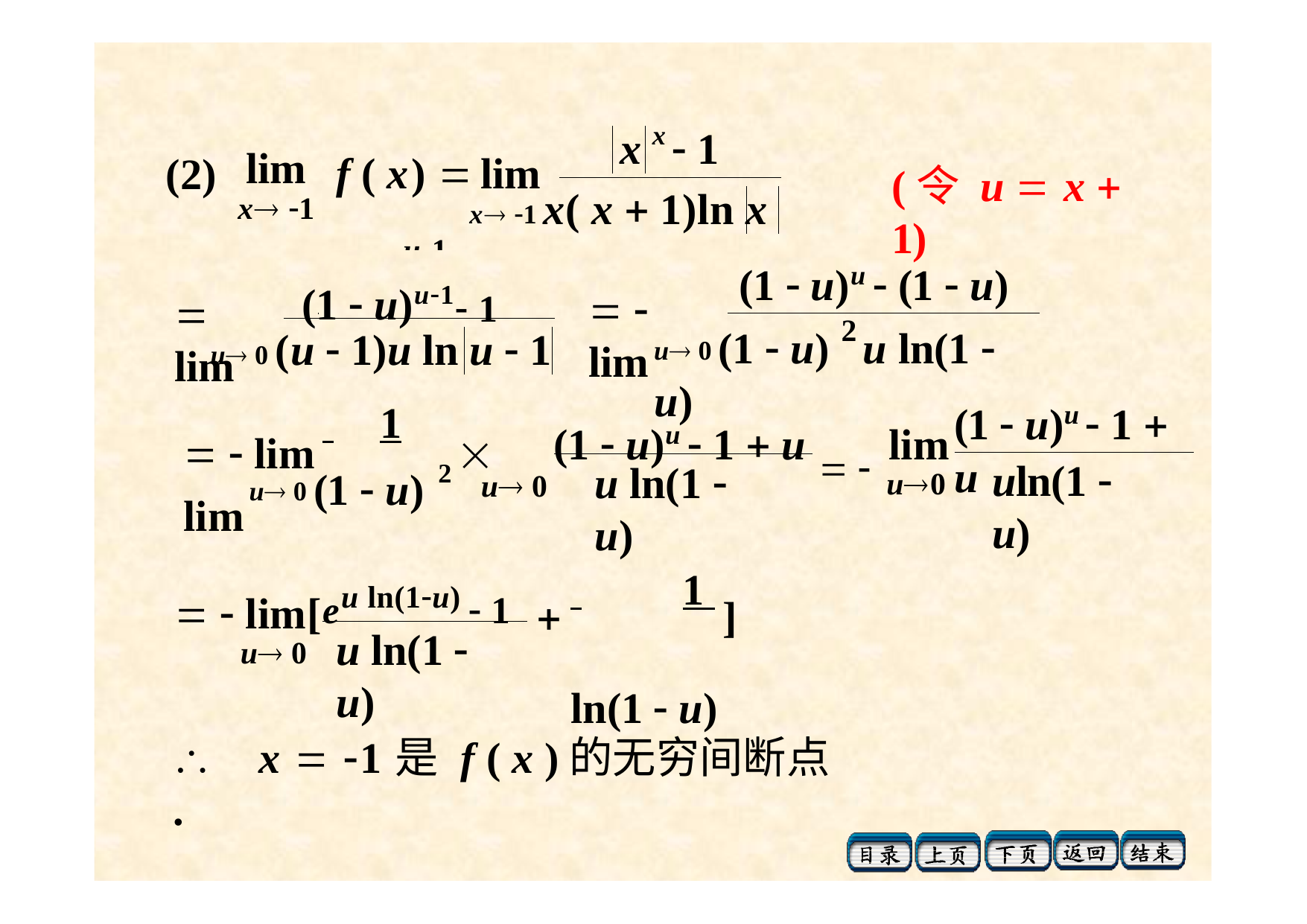

x x − 1

lim
x→ −1
f ( x) =	lim
(2)
(令 u = x + 1)
x→ −1 x( x + 1)ln x

u − 1 u−1

(1 − u)u − (1 − u)
(1 − u)u−1− 1

= − lim
= lim
2

u→ 0 (1 − u)	u ln(1 − u)
u→ 0 (u − 1)u ln u − 1

(1 − u)u − 1 + u
 	1
(1 − u)u − 1 + u = −
lim
u→0
= − lim	2 × lim
uln(1 − u)

u ln(1 − u)

u→ 0 (1 − u)
u→ 0
eu ln(1−u) − 1
 	1 	 ln(1 − u)
= − lim[
u→ 0
+
]
u ln(1 − u)

∴	x = −1是 f ( x )的无穷间断点 .